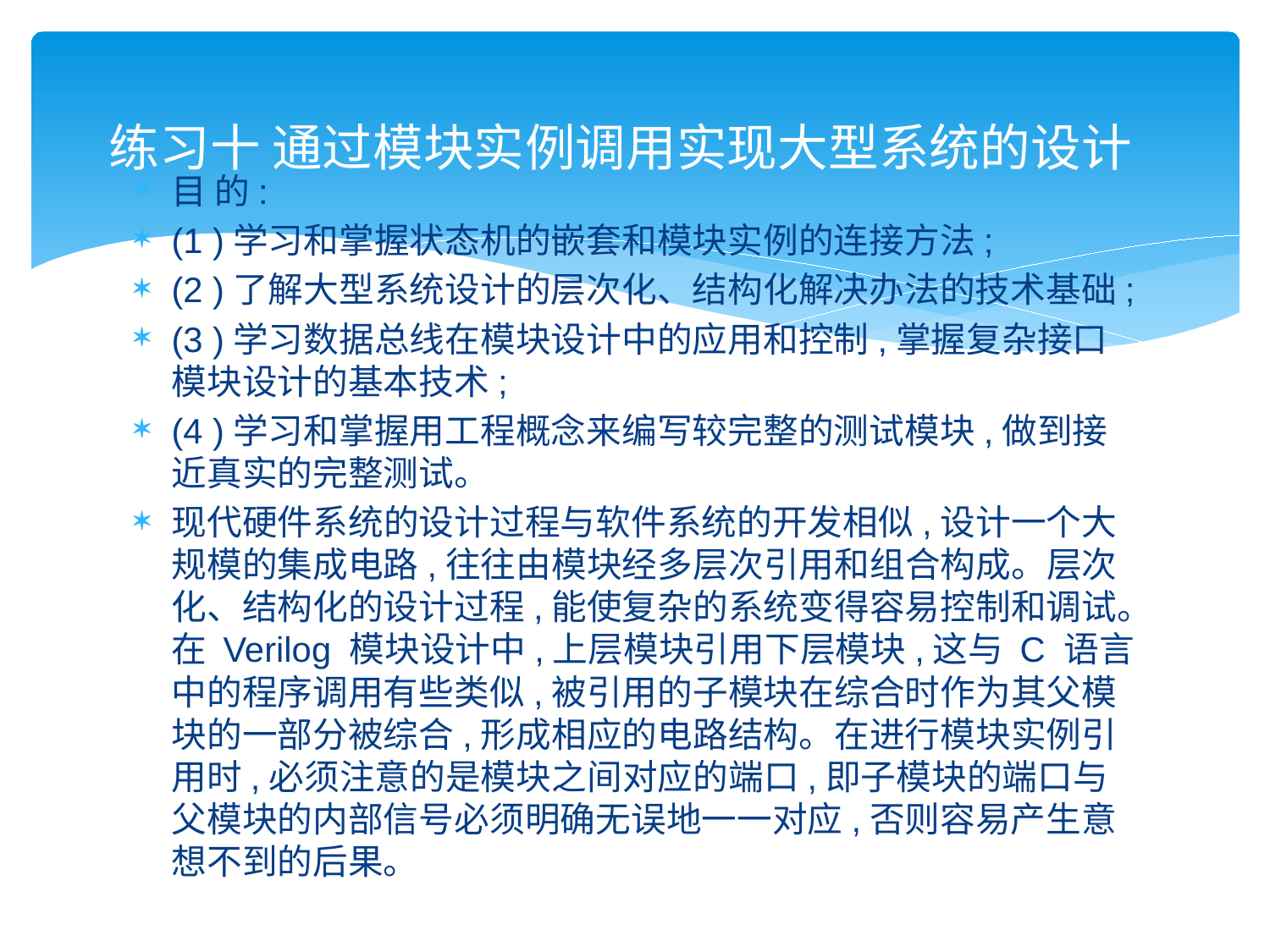

# 练习十 通过模块实例调用实现大型系统的设计
目 的:
(1 )学习和掌握状态机的嵌套和模块实例的连接方法;
(2 )了解大型系统设计的层次化、结构化解决办法的技术基础;
(3 )学习数据总线在模块设计中的应用和控制,掌握复杂接口模块设计的基本技术;
(4 )学习和掌握用工程概念来编写较完整的测试模块,做到接近真实的完整测试。
现代硬件系统的设计过程与软件系统的开发相似,设计一个大规模的集成电路,往往由模块经多层次引用和组合构成。层次化、结构化的设计过程,能使复杂的系统变得容易控制和调试。在 Verilog 模块设计中,上层模块引用下层模块,这与 C 语言中的程序调用有些类似,被引用的子模块在综合时作为其父模块的一部分被综合,形成相应的电路结构。在进行模块实例引用时,必须注意的是模块之间对应的端口,即子模块的端口与父模块的内部信号必须明确无误地一一对应,否则容易产生意想不到的后果。